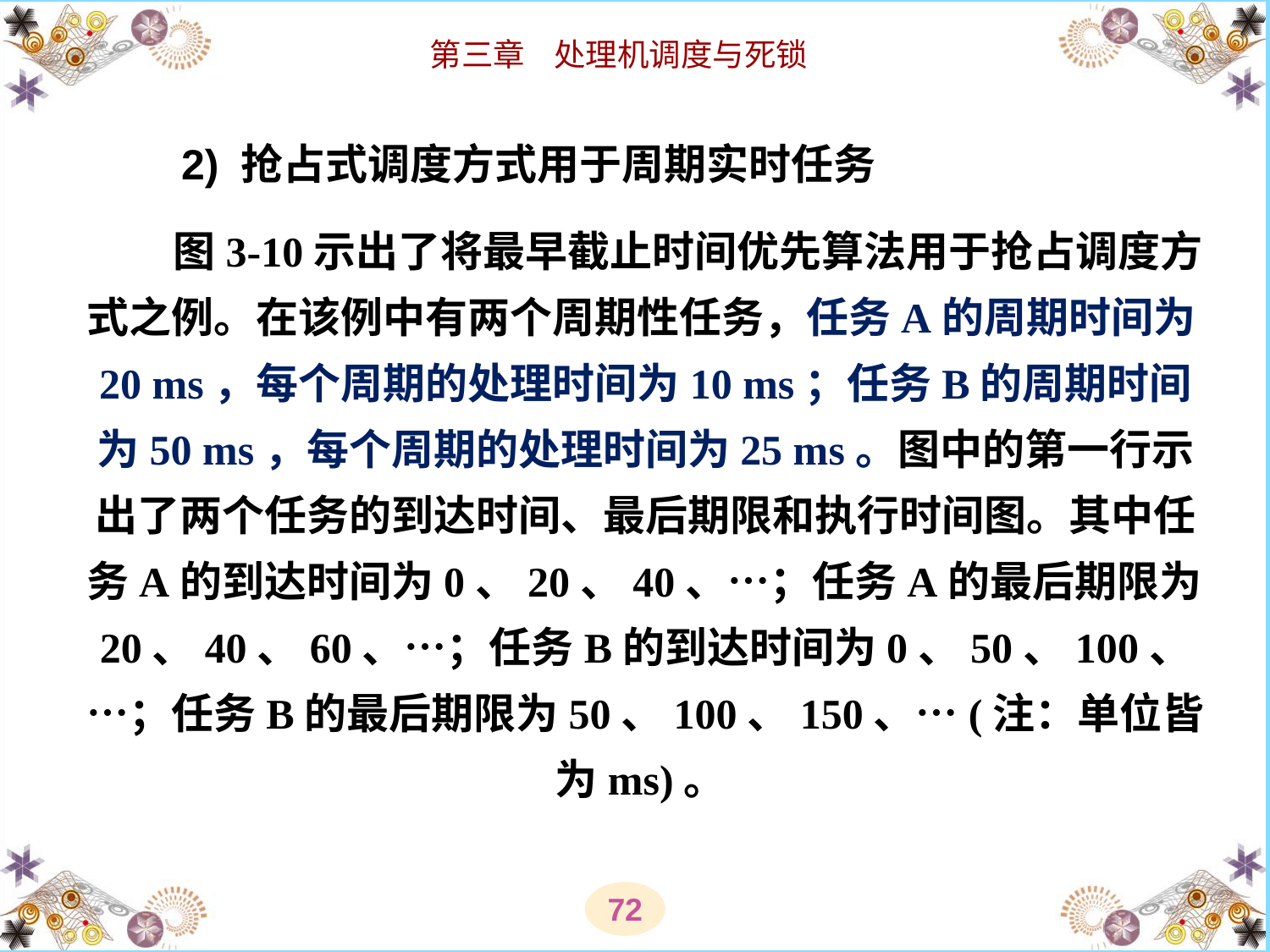

2) 抢占式调度方式用于周期实时任务
　　图3-10示出了将最早截止时间优先算法用于抢占调度方式之例。在该例中有两个周期性任务，任务A的周期时间为20 ms，每个周期的处理时间为10 ms；任务B的周期时间为50 ms，每个周期的处理时间为25 ms。图中的第一行示出了两个任务的到达时间、最后期限和执行时间图。其中任务A的到达时间为0、20、40、…；任务A的最后期限为20、40、60、…；任务B的到达时间为0、50、100、…；任务B的最后期限为50、100、150、…(注：单位皆为ms)。